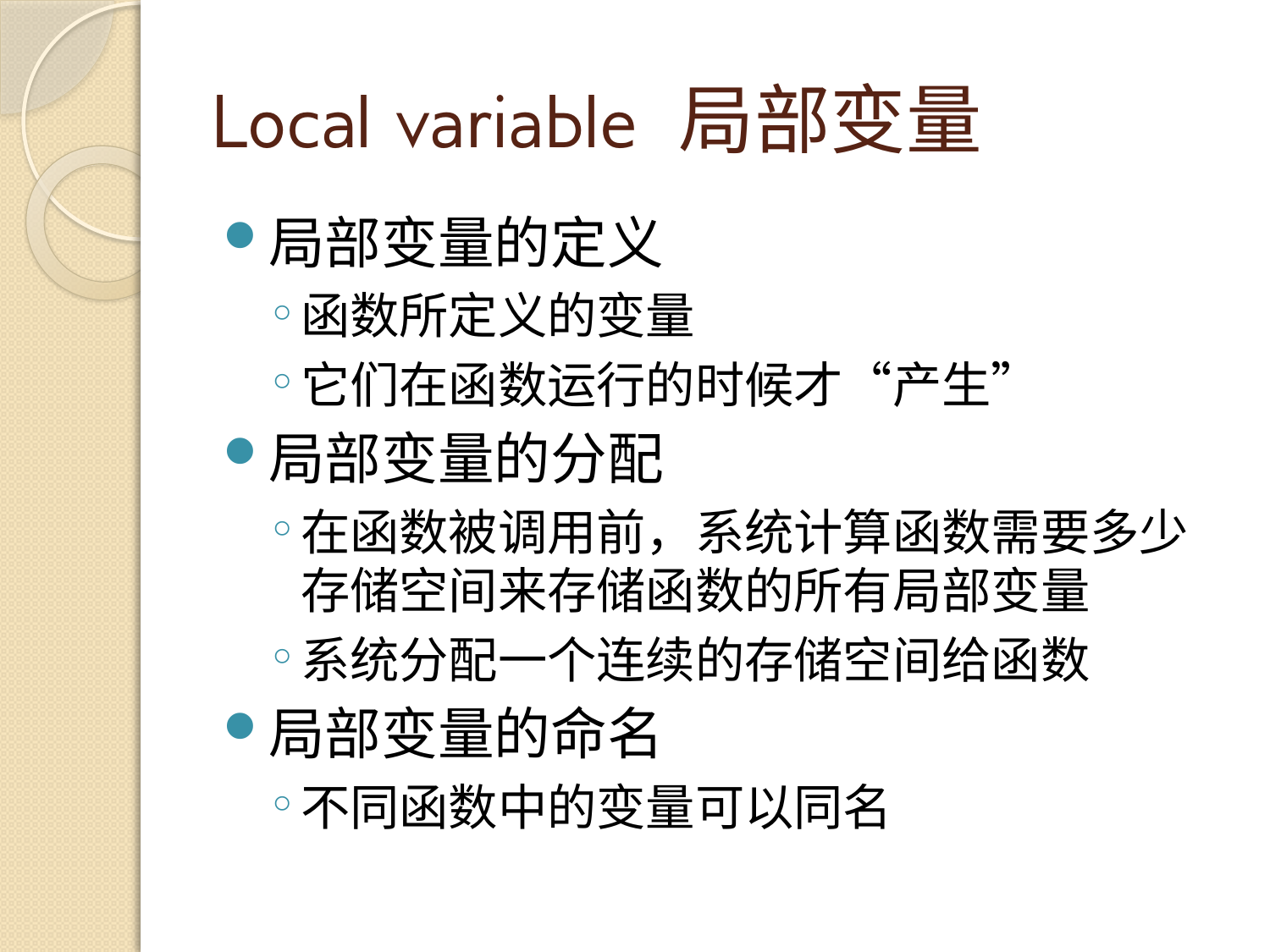

# Local variable 局部变量
局部变量的定义
函数所定义的变量
它们在函数运行的时候才“产生”
局部变量的分配
在函数被调用前，系统计算函数需要多少存储空间来存储函数的所有局部变量
系统分配一个连续的存储空间给函数
局部变量的命名
不同函数中的变量可以同名